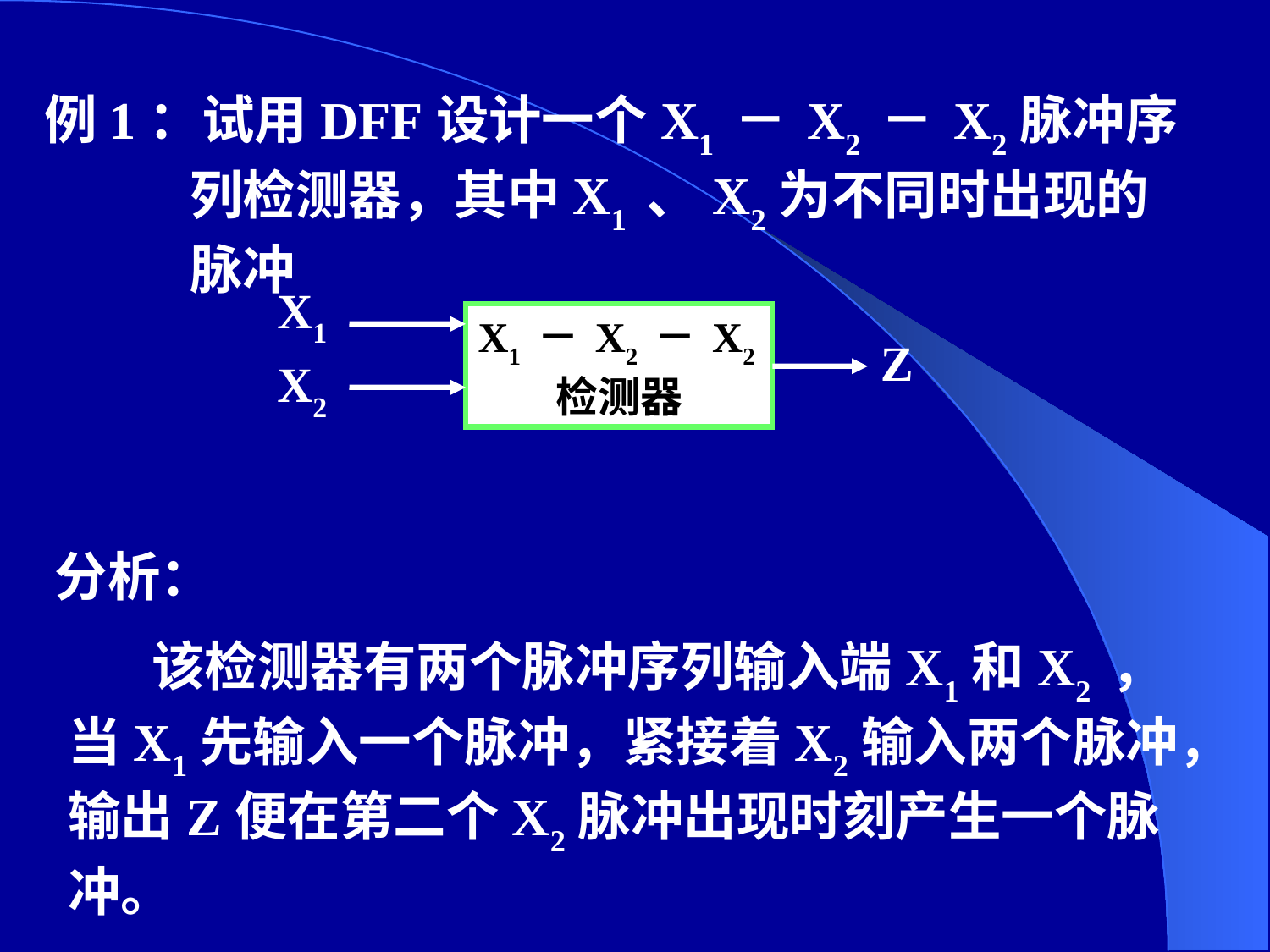

例1：试用DFF设计一个X1 － X2 － X2脉冲序列检测器，其中X1 、X2为不同时出现的脉冲
X1
X1 － X2 － X2检测器

Z
X2

分析：
       该检测器有两个脉冲序列输入端X1和X2 ，当X1先输入一个脉冲，紧接着X2输入两个脉冲，输出Z便在第二个X2脉冲出现时刻产生一个脉冲。